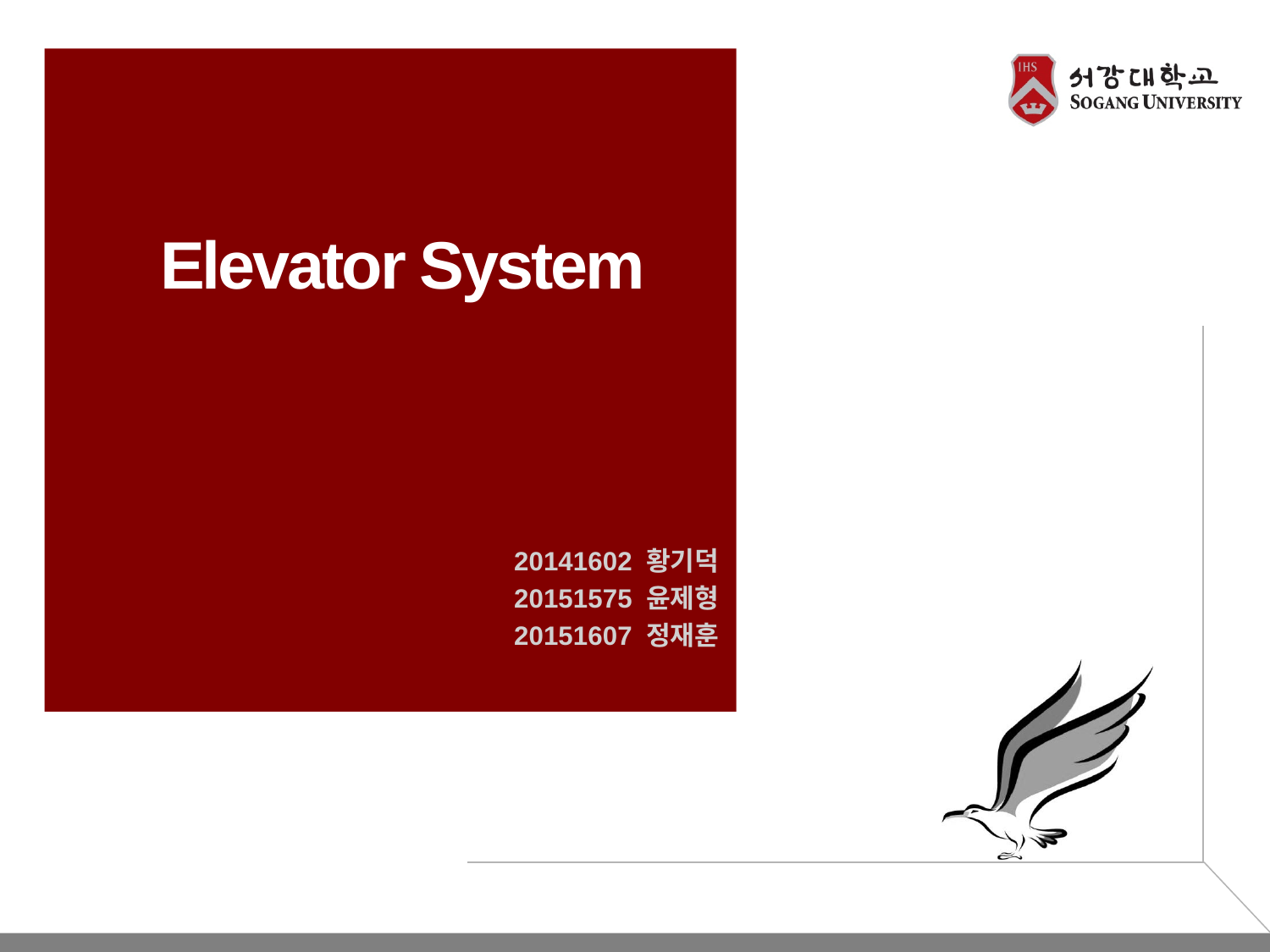

# Elevator System
20141602 황기덕
20151575 윤제형
20151607 정재훈